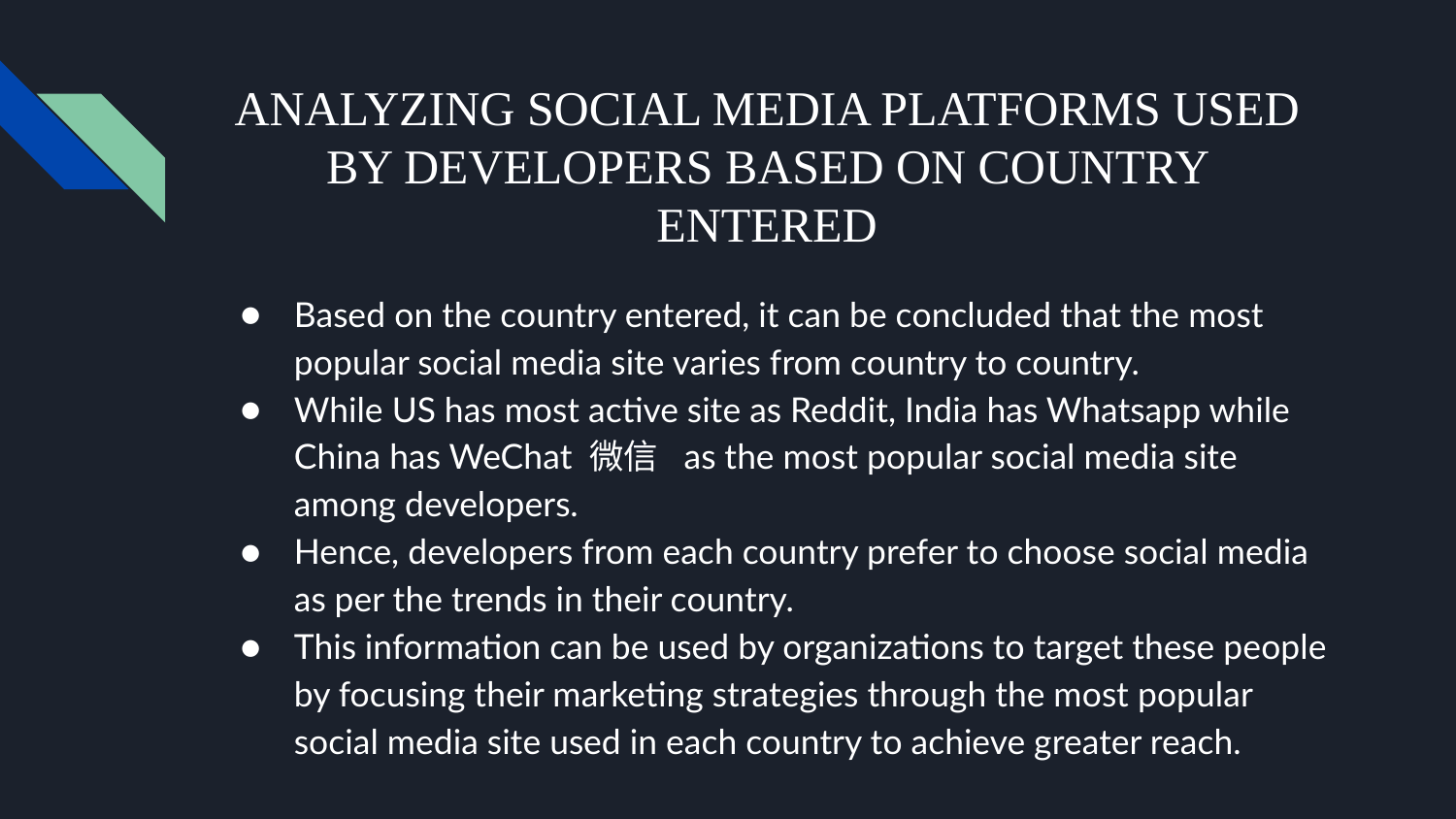

# ANALYZING SOCIAL MEDIA PLATFORMS USED BY DEVELOPERS BASED ON COUNTRY ENTERED

Based on the country entered, it can be concluded that the most popular social media site varies from country to country.
While US has most active site as Reddit, India has Whatsapp while China has WeChat 微信  as the most popular social media site among developers.
Hence, developers from each country prefer to choose social media as per the trends in their country.
This information can be used by organizations to target these people by focusing their marketing strategies through the most popular social media site used in each country to achieve greater reach.